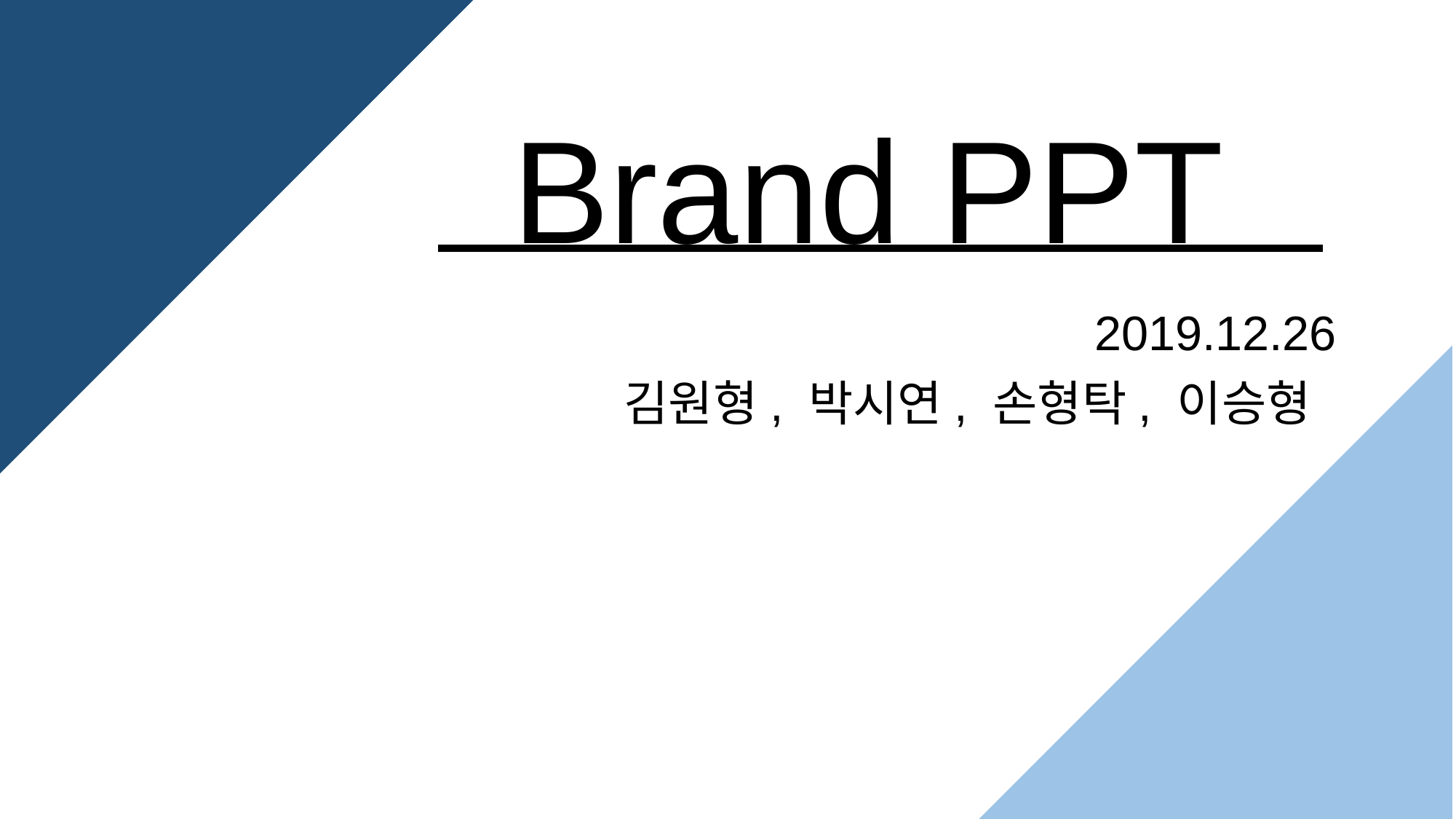

# Brand PPT

2019.12.26

김원형, 박시연, 손형탁, 이승형